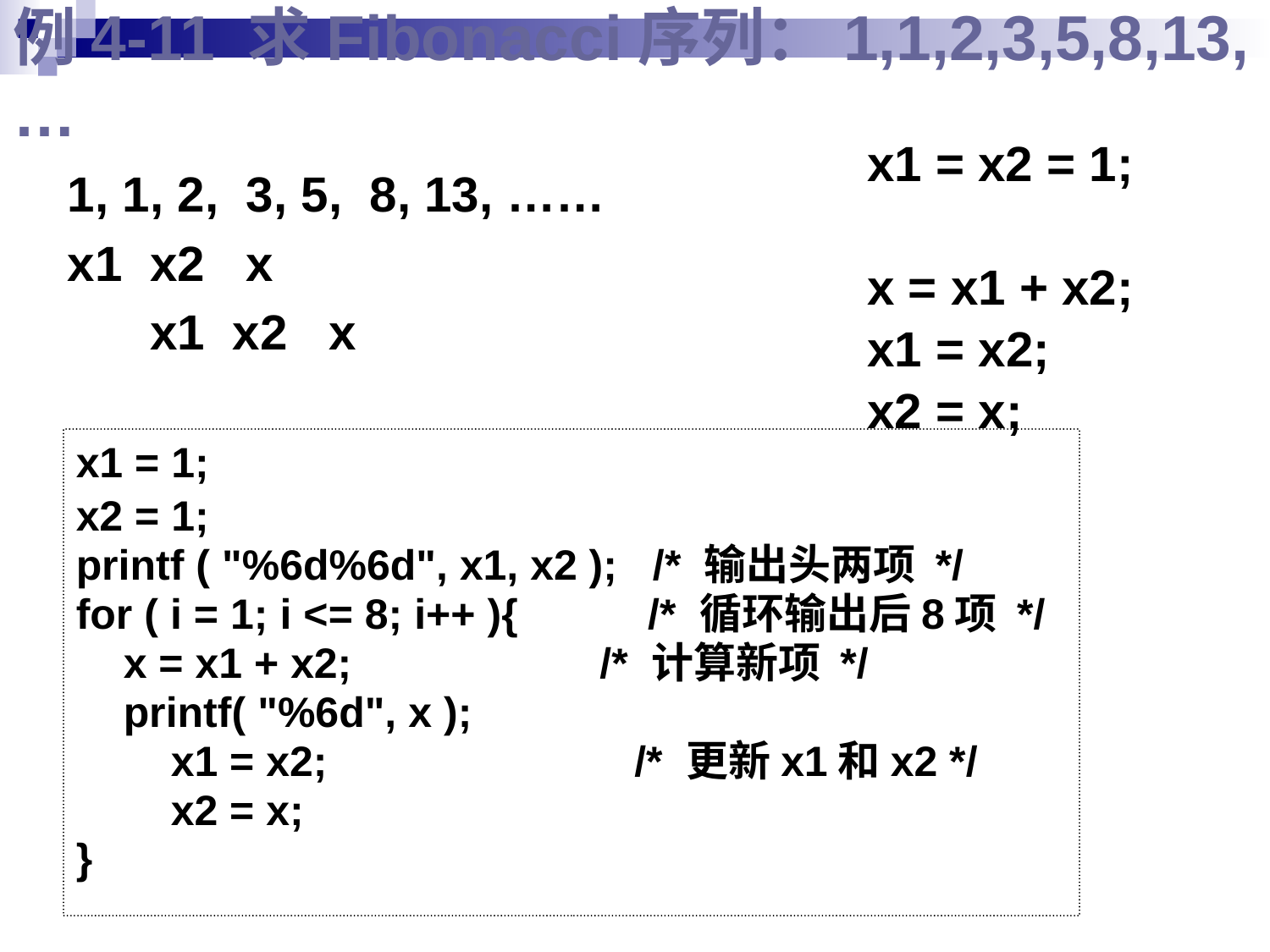

# 例4-11 求Fibonacci序列：1,1,2,3,5,8,13,…
x1 = x2 = 1;

x = x1 + x2;
x1 = x2;
x2 = x;
1, 1, 2,  3, 5,  8, 13, ……
x1  x2   x
      x1  x2   x
x1 = 1;
x2 = 1;
printf ( "%6d%6d", x1, x2 );   /* 输出头两项 */
for ( i = 1; i <= 8; i++ ){           /* 循环输出后8项 */
    x = x1 + x2;                     /* 计算新项 */
    printf( "%6d", x );
        x1 = x2;                          /* 更新x1和x2 */
        x2 = x;
}